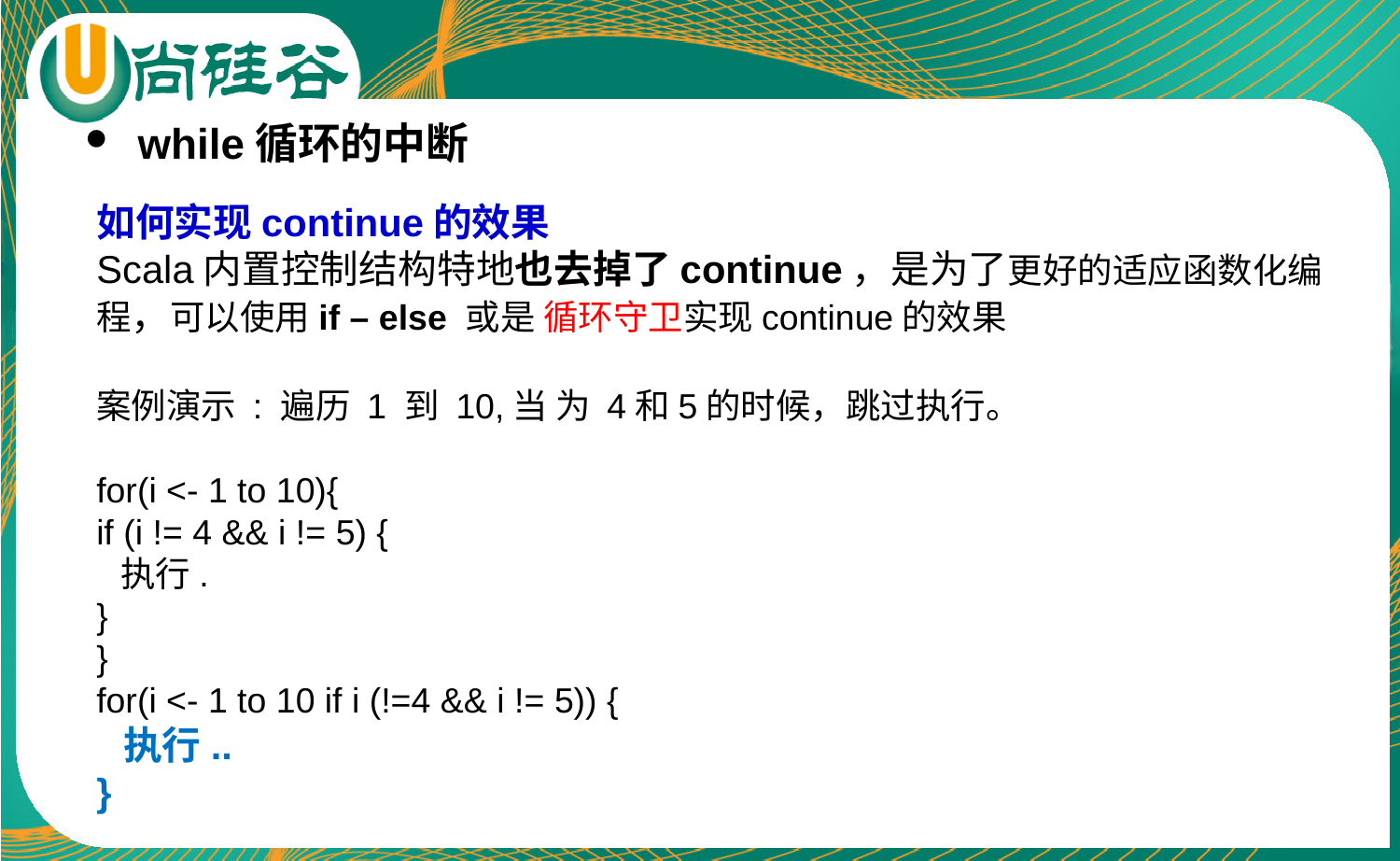

while循环的中断

如何实现continue的效果
Scala内置控制结构特地也去掉了continue，是为了更好的适应函数化编程，可以使用if – else 或是 循环守卫实现continue的效果

案例演示 : 遍历 1 到 10,当 为 4和5的时候，跳过执行。

for(i <- 1 to 10){
if (i != 4 && i != 5) {
  执行.
}
}
for(i <- 1 to 10 if i (!=4 && i != 5)) {
  执行..
}